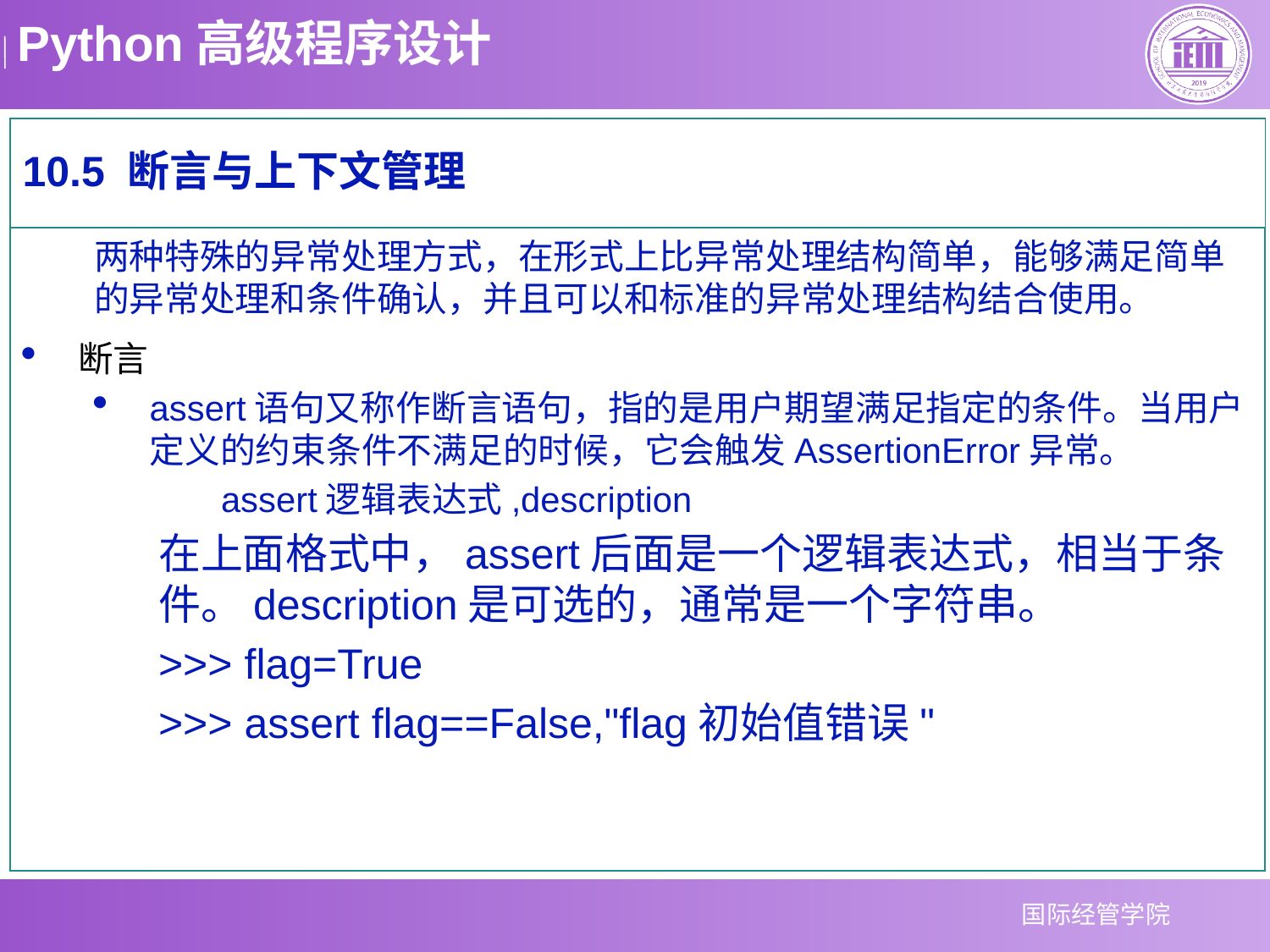

10.5 断言与上下文管理
两种特殊的异常处理方式，在形式上比异常处理结构简单，能够满足简单的异常处理和条件确认，并且可以和标准的异常处理结构结合使用。
断言
assert语句又称作断言语句，指的是用户期望满足指定的条件。当用户定义的约束条件不满足的时候，它会触发AssertionError异常。
	assert逻辑表达式,description
在上面格式中，assert后面是一个逻辑表达式，相当于条件。description是可选的，通常是一个字符串。
>>> flag=True
>>> assert flag==False,"flag初始值错误"